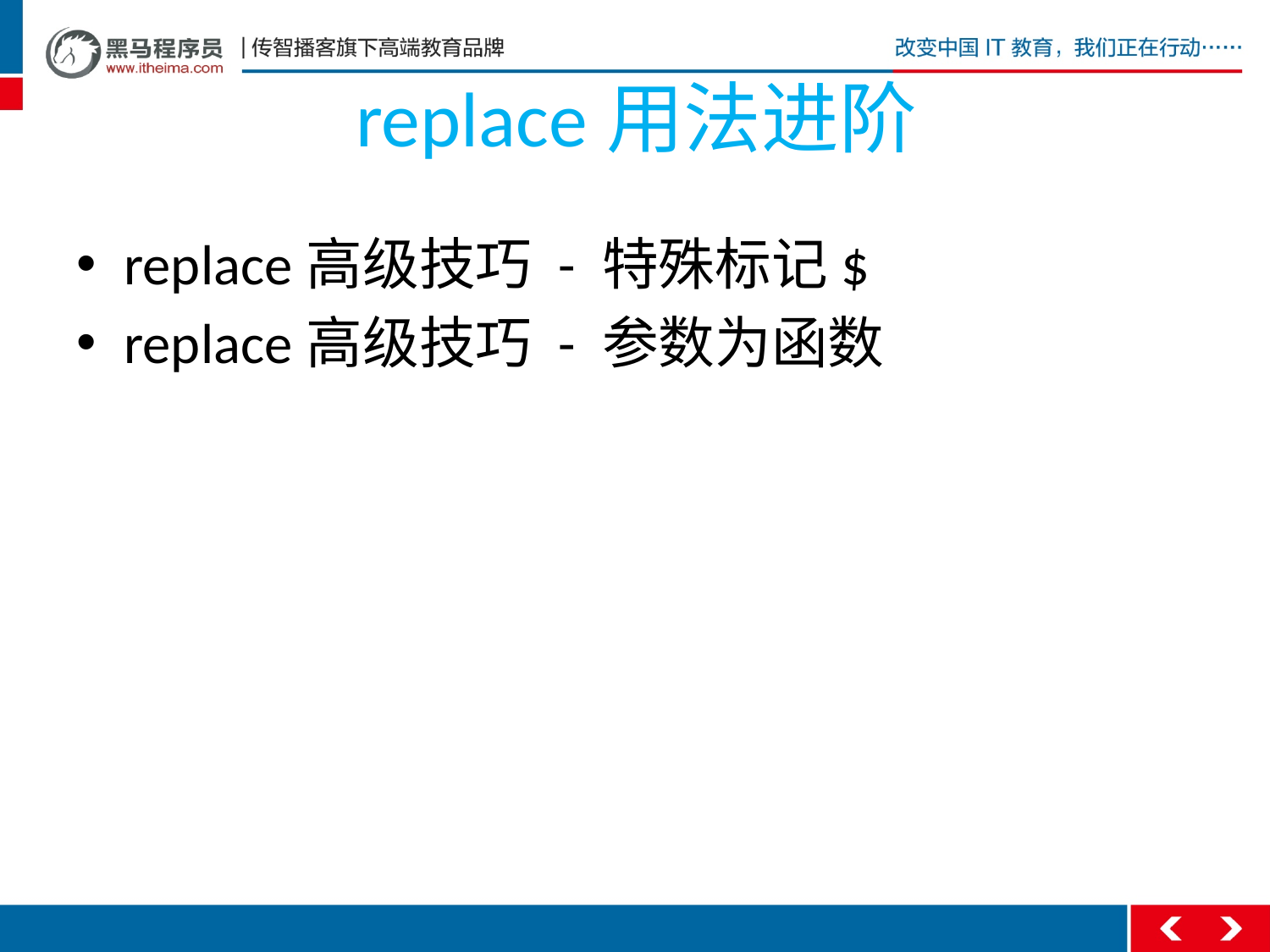

# replace用法进阶
replace高级技巧 - 特殊标记$
replace高级技巧 - 参数为函数